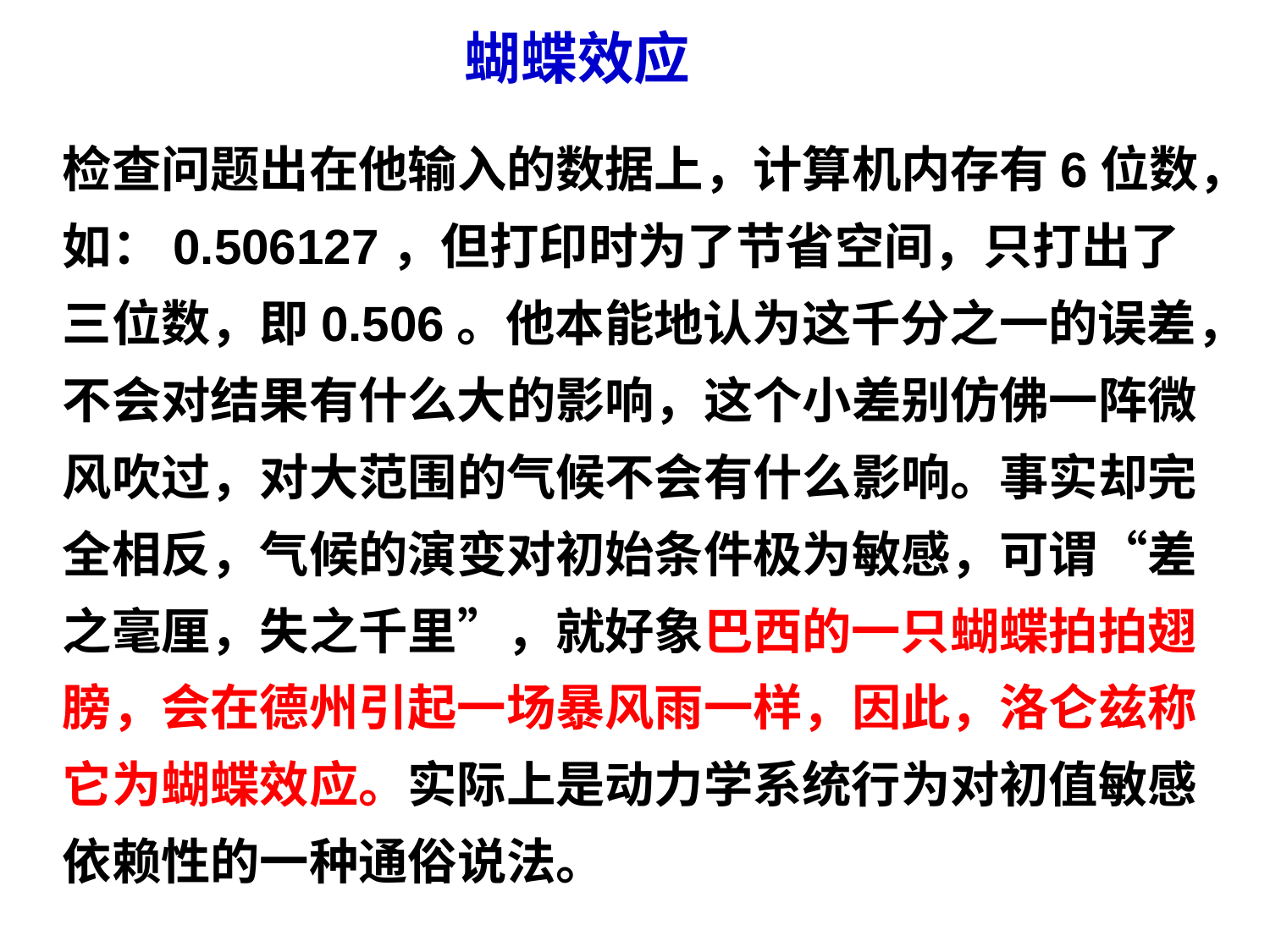

蝴蝶效应
检查问题出在他输入的数据上，计算机内存有6位数，如：0.506127，但打印时为了节省空间，只打出了三位数，即0.506。他本能地认为这千分之一的误差，不会对结果有什么大的影响，这个小差别仿佛一阵微风吹过，对大范围的气候不会有什么影响。事实却完全相反，气候的演变对初始条件极为敏感，可谓“差之毫厘，失之千里”，就好象巴西的一只蝴蝶拍拍翅膀，会在德州引起一场暴风雨一样，因此，洛仑兹称它为蝴蝶效应。实际上是动力学系统行为对初值敏感依赖性的一种通俗说法。